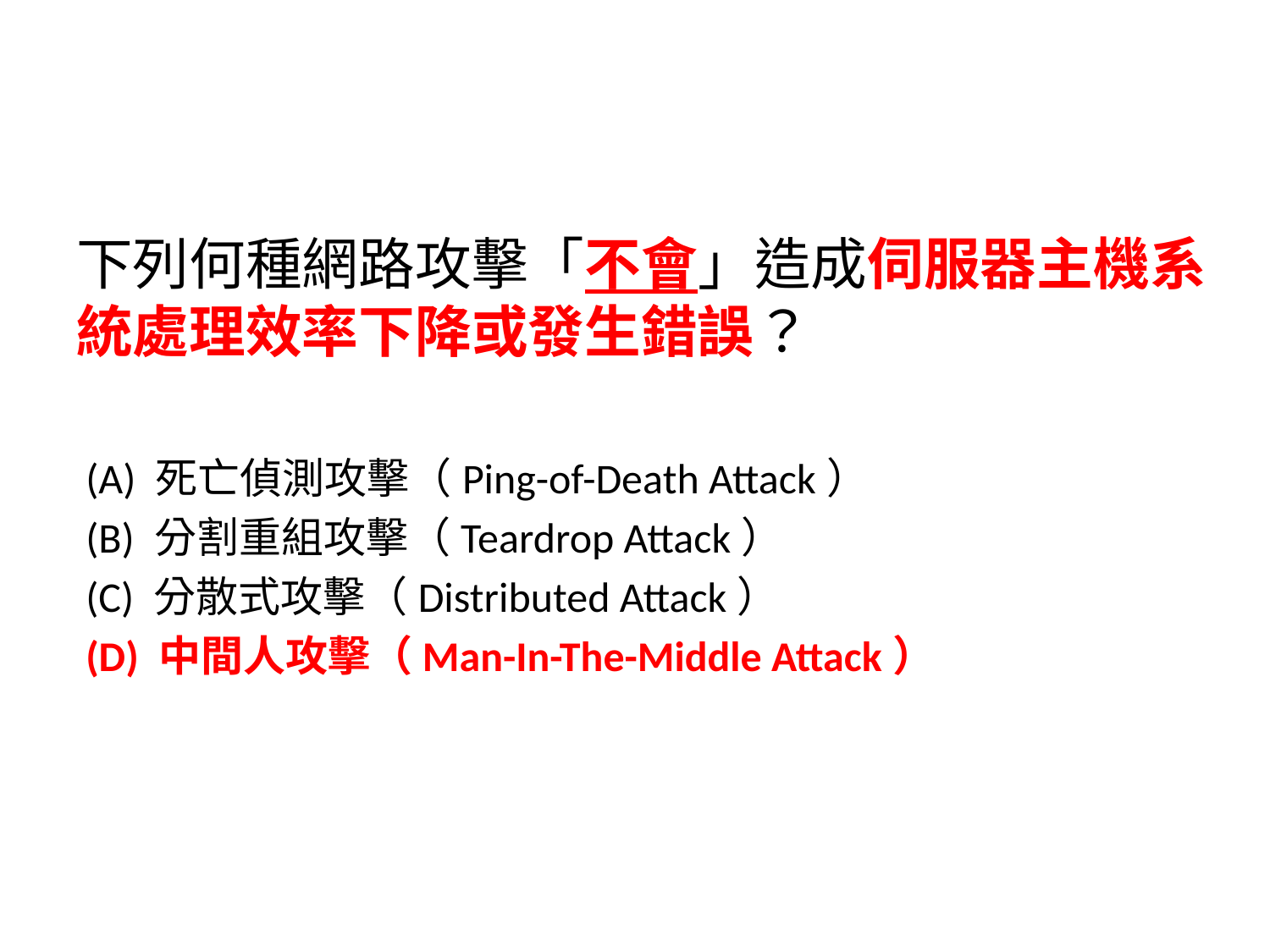

下列何種網路攻擊「不會」造成伺服器主機系統處理效率下降或發生錯誤？

 (A) 死亡偵測攻擊（Ping-of-Death Attack）
 (B) 分割重組攻擊（Teardrop Attack）
 (C) 分散式攻擊（Distributed Attack）
 (D) 中間人攻擊（Man-In-The-Middle Attack）